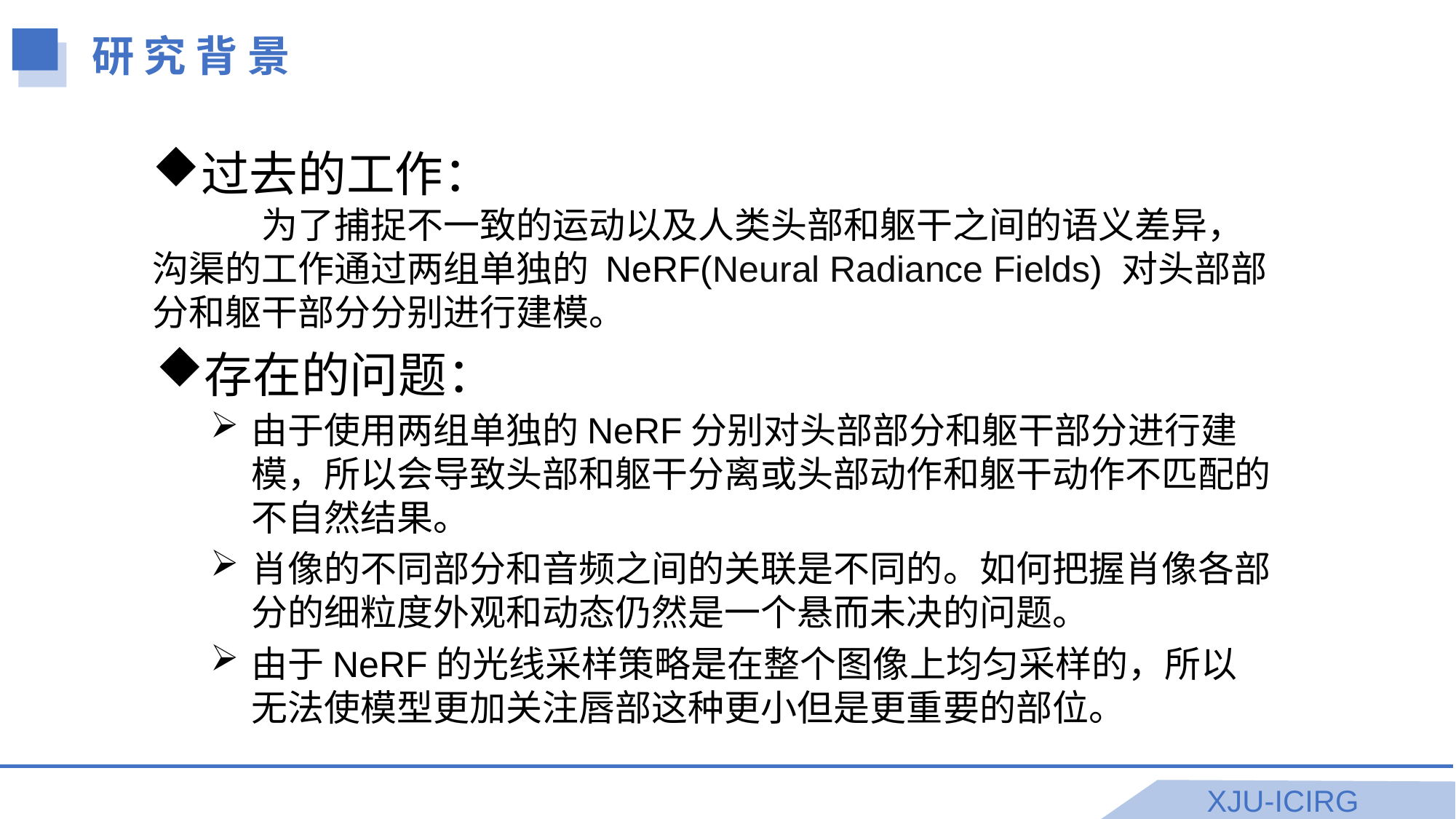

研 究 背 景

过去的工作：
	为了捕捉不一致的运动以及人类头部和躯干之间的语义差异，沟渠的工作通过两组单独的 NeRF(Neural Radiance Fields) 对头部部分和躯干部分分别进行建模。
存在的问题：
由于使用两组单独的NeRF分别对头部部分和躯干部分进行建模，所以会导致头部和躯干分离或头部动作和躯干动作不匹配的不自然结果。
肖像的不同部分和音频之间的关联是不同的。如何把握肖像各部分的细粒度外观和动态仍然是一个悬而未决的问题。
由于NeRF的光线采样策略是在整个图像上均匀采样的，所以无法使模型更加关注唇部这种更小但是更重要的部位。
XJU-ICIRG